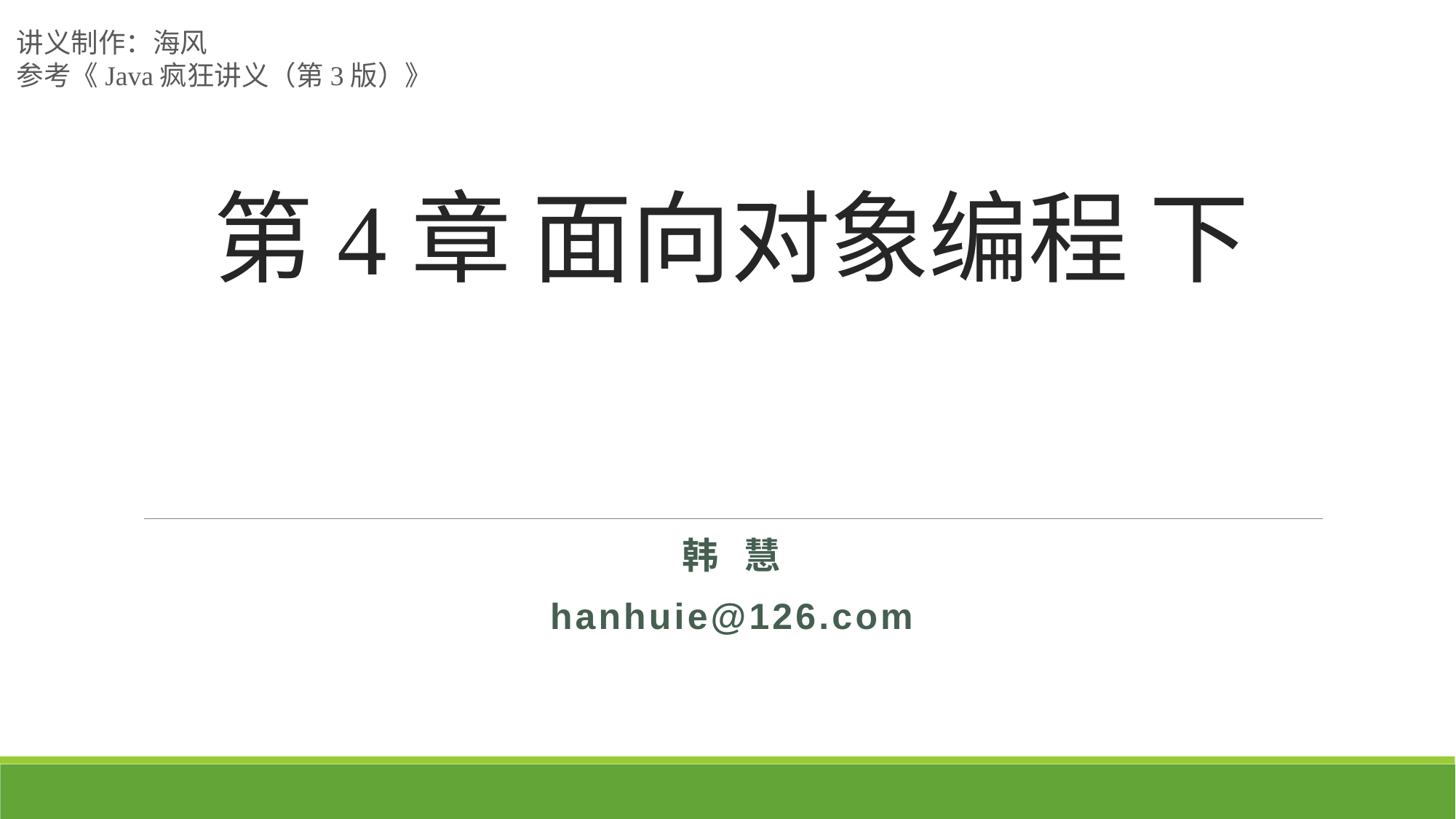

讲义制作：海风
参考《Java疯狂讲义（第3版）》
# 第4章 面向对象编程 下
韩  慧
hanhuie@126.com